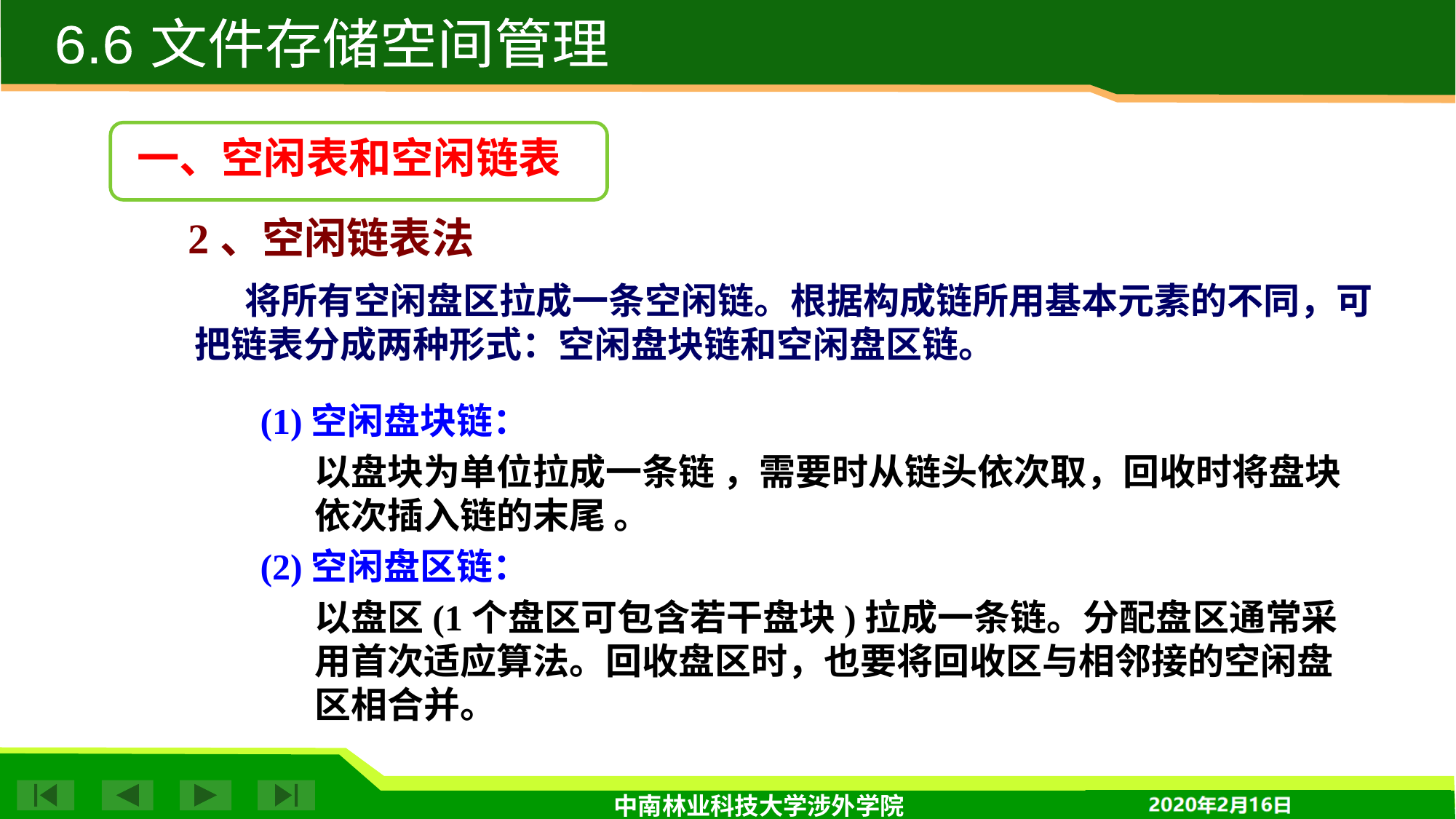

6.6 文件存储空间管理

一、空闲表和空闲链表
2、空闲链表法
          将所有空闲盘区拉成一条空闲链。根据构成链所用基本元素的不同，可把链表分成两种形式：空闲盘块链和空闲盘区链。
(1)空闲盘块链：
以盘块为单位拉成一条链 ，需要时从链头依次取，回收时将盘块依次插入链的末尾 。
(2)空闲盘区链：
以盘区(1个盘区可包含若干盘块)拉成一条链。分配盘区通常采用首次适应算法。回收盘区时，也要将回收区与相邻接的空闲盘区相合并。